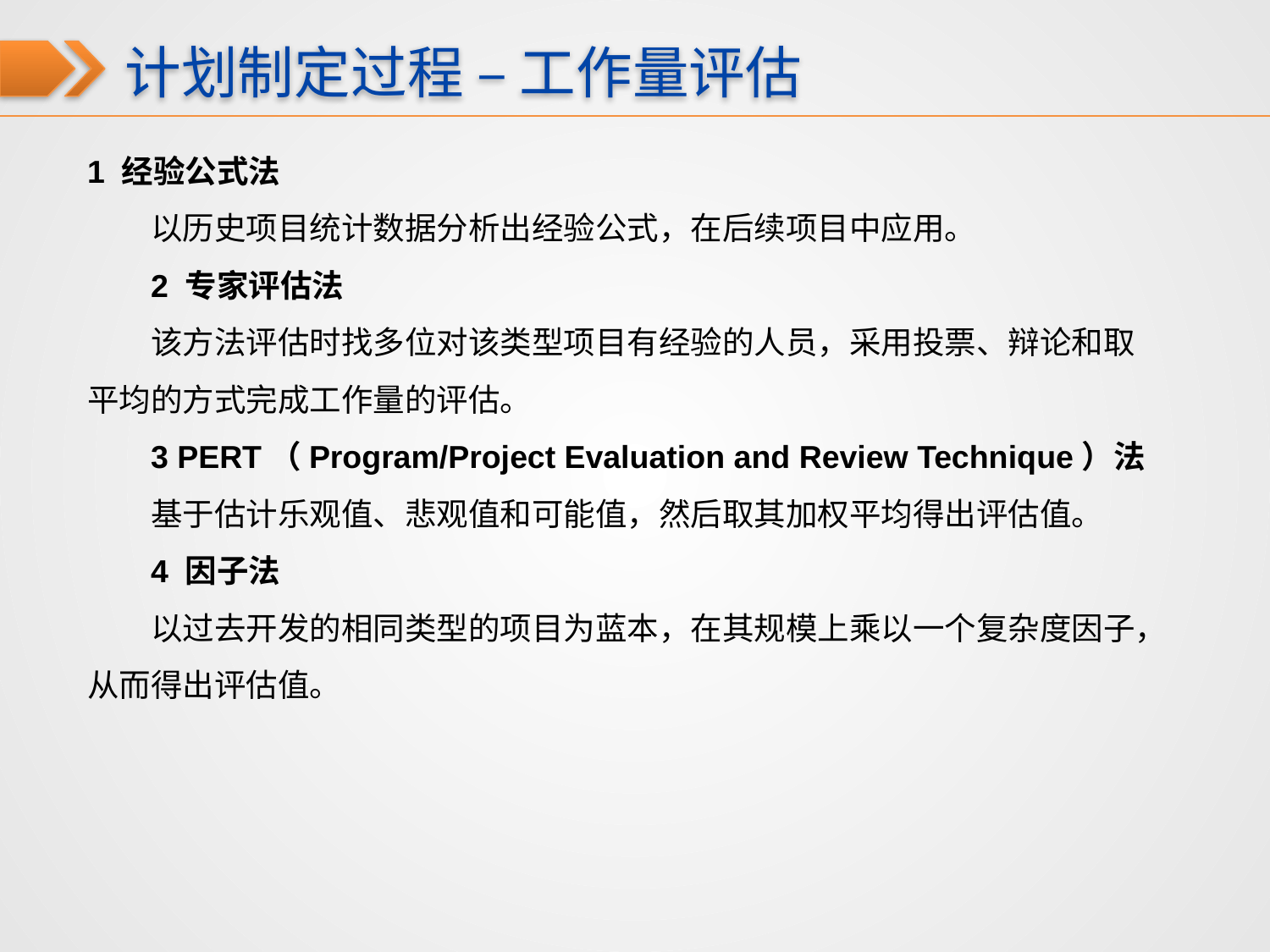

计划制定过程 – 工作量评估

1 经验公式法
以历史项目统计数据分析出经验公式，在后续项目中应用。
2 专家评估法
该方法评估时找多位对该类型项目有经验的人员，采用投票、辩论和取平均的方式完成工作量的评估。
3 PERT（Program/Project Evaluation and Review Technique）法
基于估计乐观值、悲观值和可能值，然后取其加权平均得出评估值。
4 因子法
以过去开发的相同类型的项目为蓝本，在其规模上乘以一个复杂度因子，从而得出评估值。